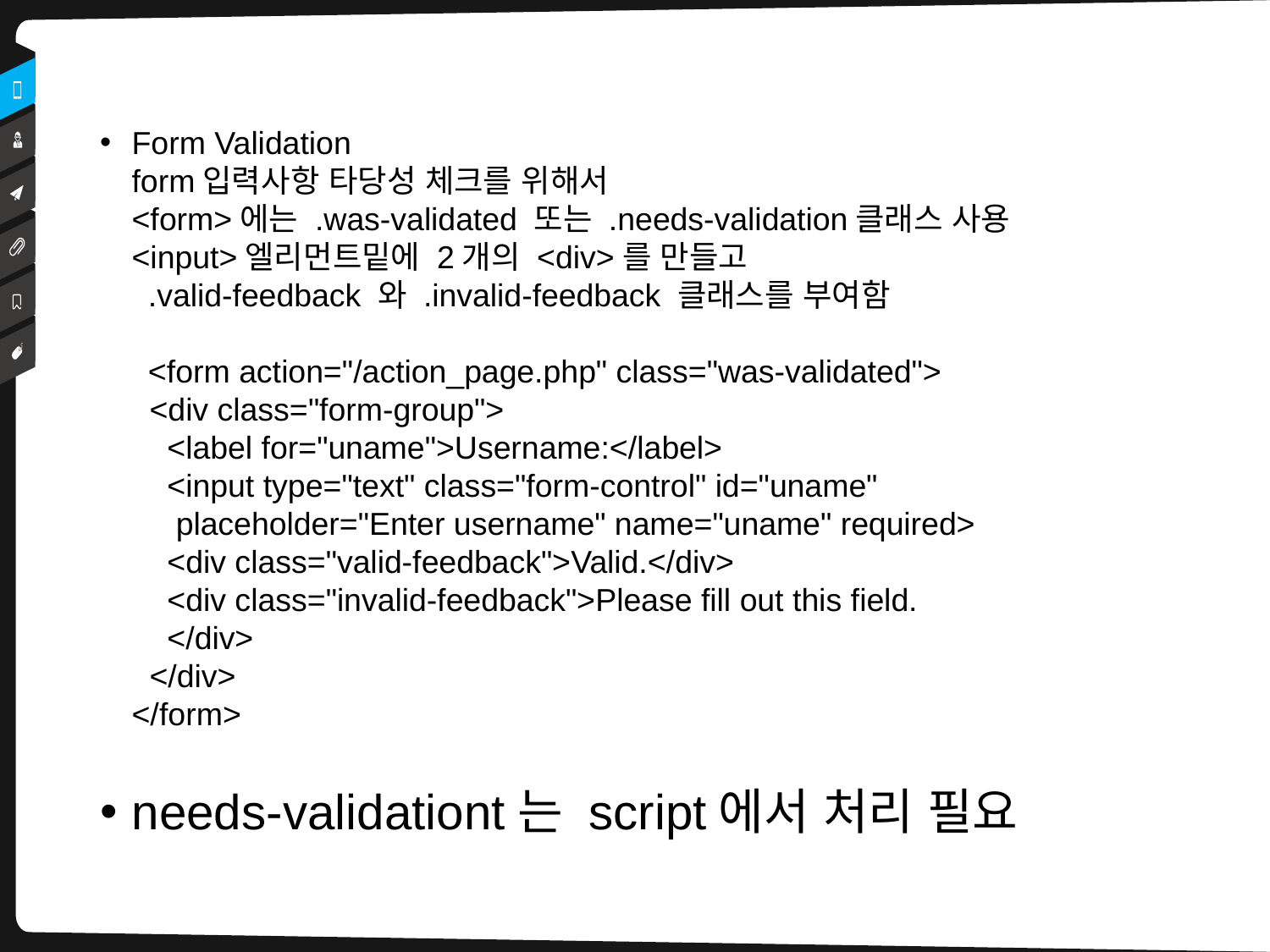

Form Validation
form입력사항 타당성 체크를 위해서
<form>에는 .was-validated 또는 .needs-validation클래스 사용
<input>엘리먼트밑에 2개의 <div>를 만들고
 .valid-feedback 와 .invalid-feedback 클래스를 부여함
 <form action="/action_page.php" class="was-validated">
  <div class="form-group">
    <label for="uname">Username:</label>
    <input type="text" class="form-control" id="uname" 
     placeholder="Enter username" name="uname" required>
    <div class="valid-feedback">Valid.</div>
    <div class="invalid-feedback">Please fill out this field.
    </div>
  </div>
</form>
needs-validationt는 script에서 처리 필요